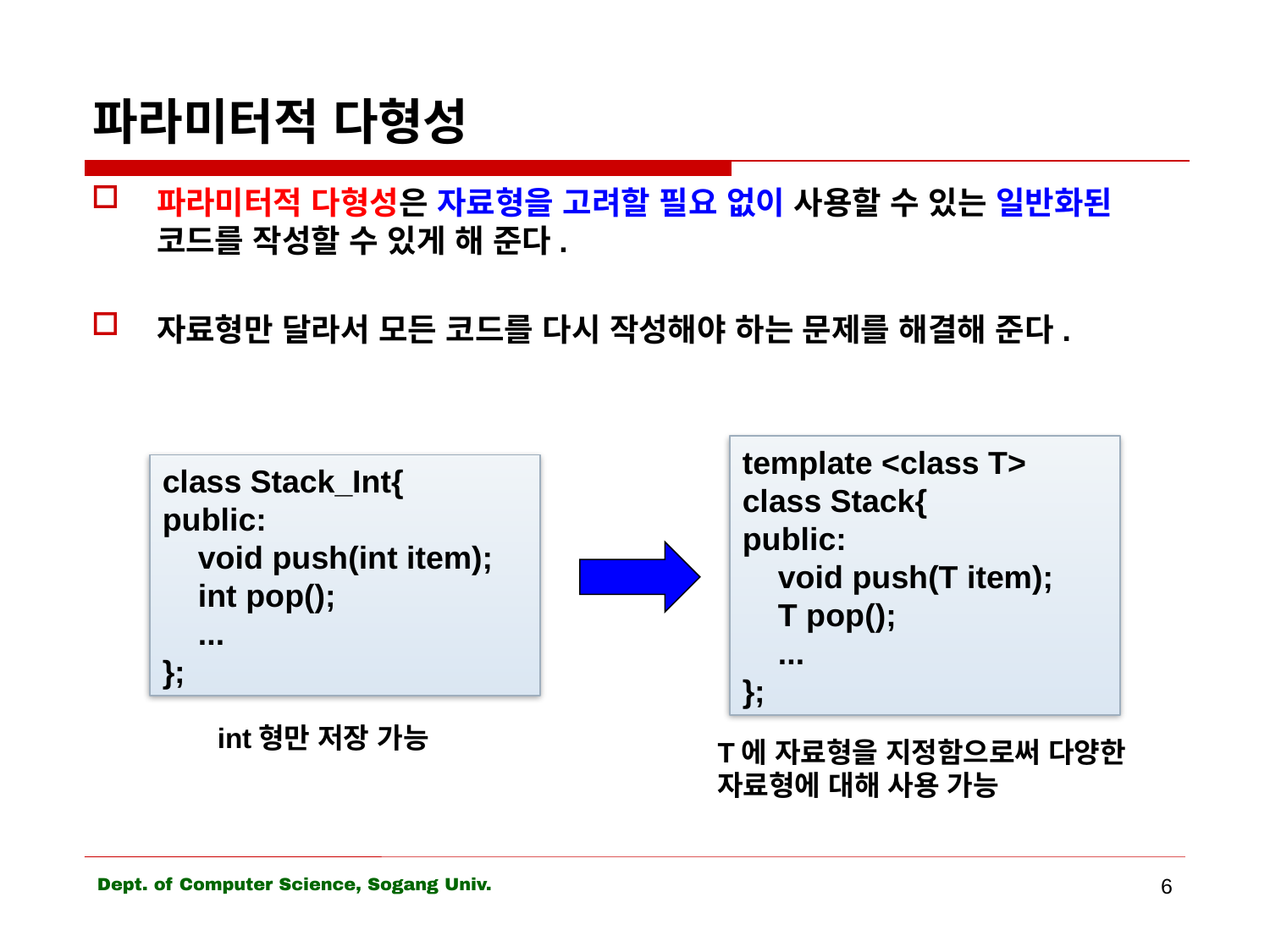

# 파라미터적 다형성
파라미터적 다형성은 자료형을 고려할 필요 없이 사용할 수 있는 일반화된 코드를 작성할 수 있게 해 준다.

자료형만 달라서 모든 코드를 다시 작성해야 하는 문제를 해결해 준다.
template <class T>
class Stack{
public:
    void push(T item);
    T pop();
    ...
};
class Stack_Int{
public:
    void push(int item);
    int pop();
    ...
};

int형만 저장 가능
T에 자료형을 지정함으로써 다양한 자료형에 대해 사용 가능
Dept. of Computer Science, Sogang Univ.
6